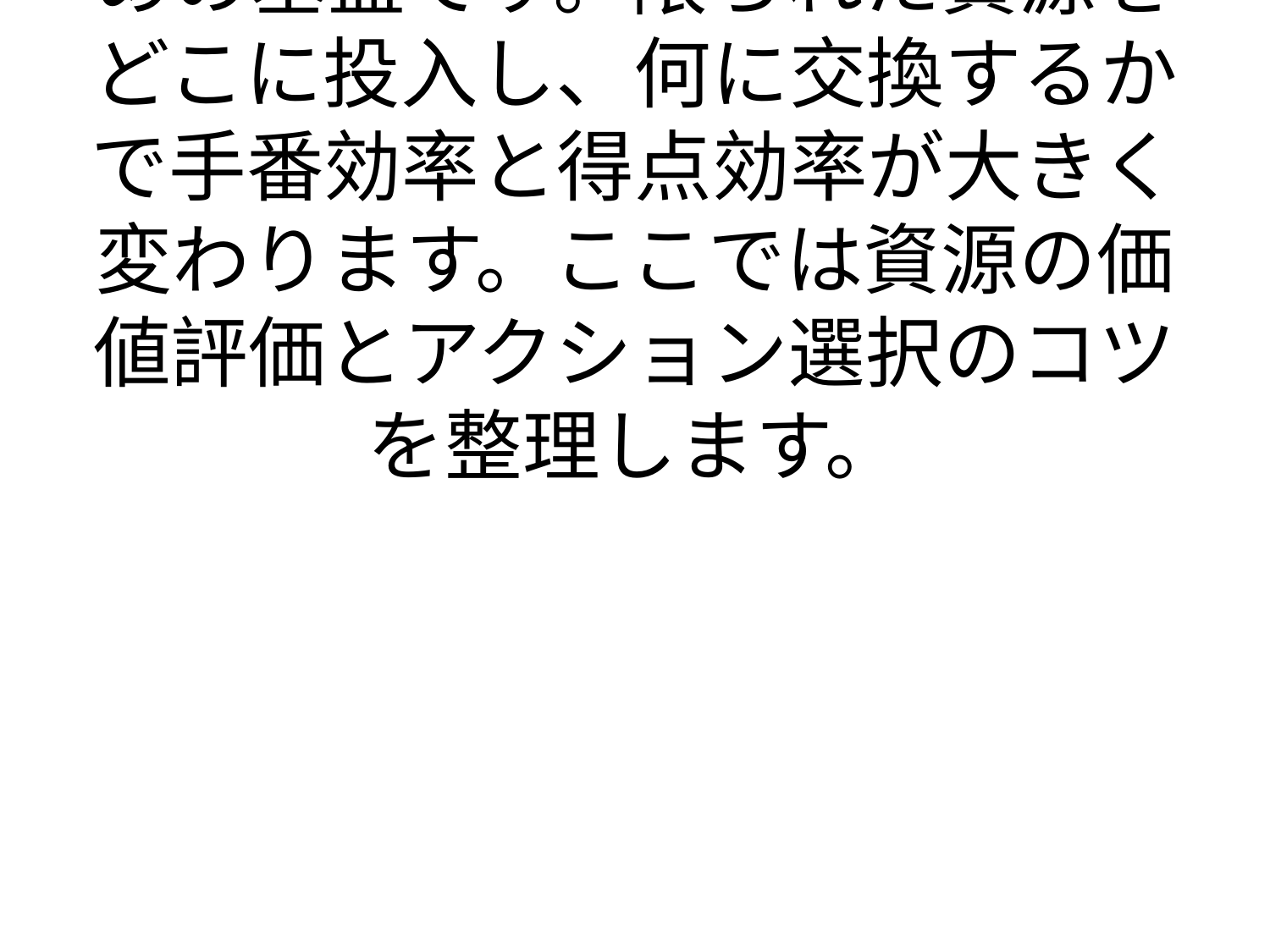

# **資源（リソース）の管理**はアルナックで高得点を出すための基盤です。限られた資源をどこに投入し、何に交換するかで手番効率と得点効率が大きく変わります。ここでは資源の価値評価とアクション選択のコツを整理します。